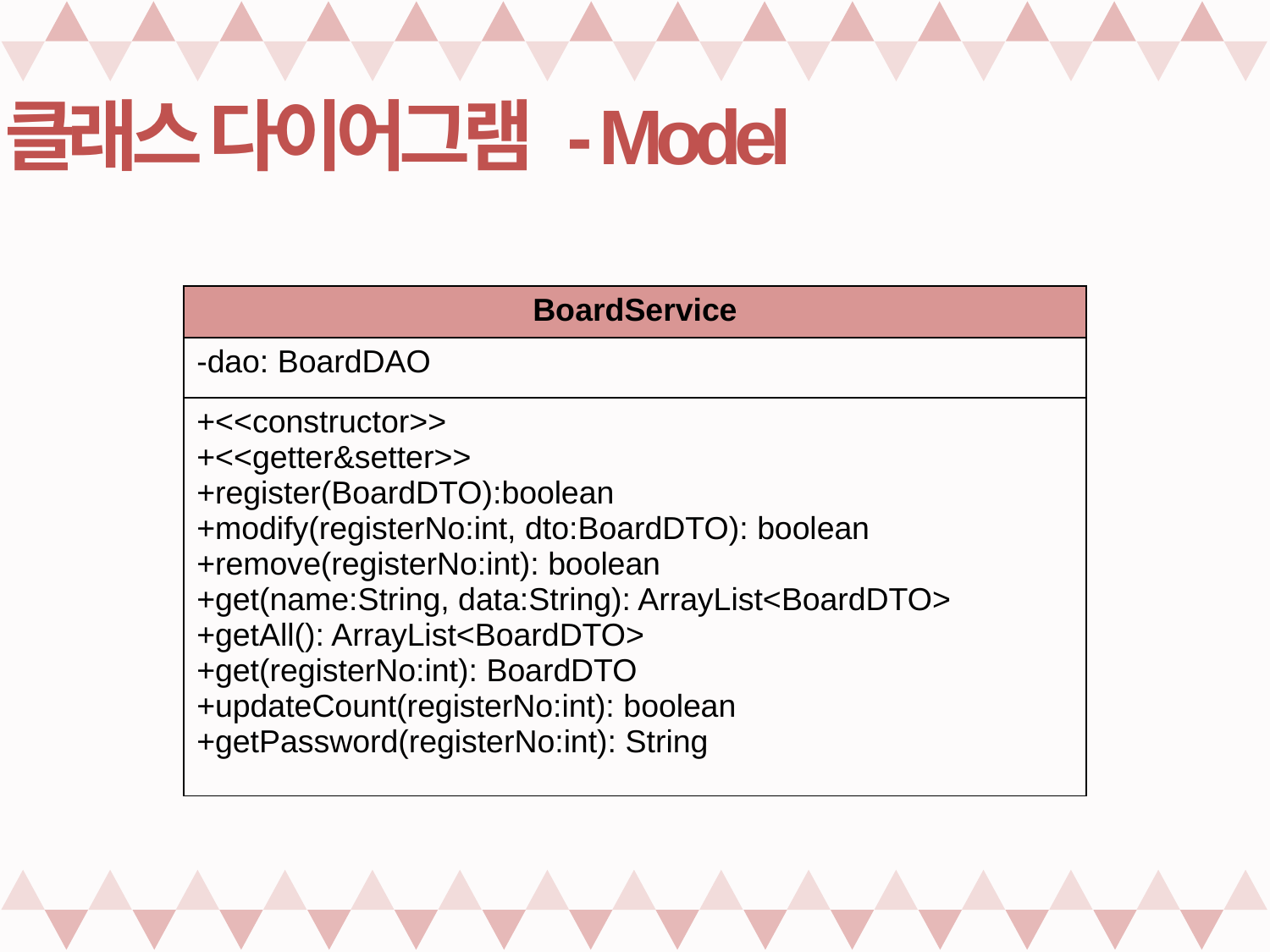

클래스 다이어그램 - Model
| BoardService |
| --- |
| -dao: BoardDAO |
| +<<constructor>> +<<getter&setter>> +register(BoardDTO):boolean +modify(registerNo:int, dto:BoardDTO): boolean +remove(registerNo:int): boolean +get(name:String, data:String): ArrayList<BoardDTO> +getAll(): ArrayList<BoardDTO> +get(registerNo:int): BoardDTO +updateCount(registerNo:int): boolean +getPassword(registerNo:int): String |